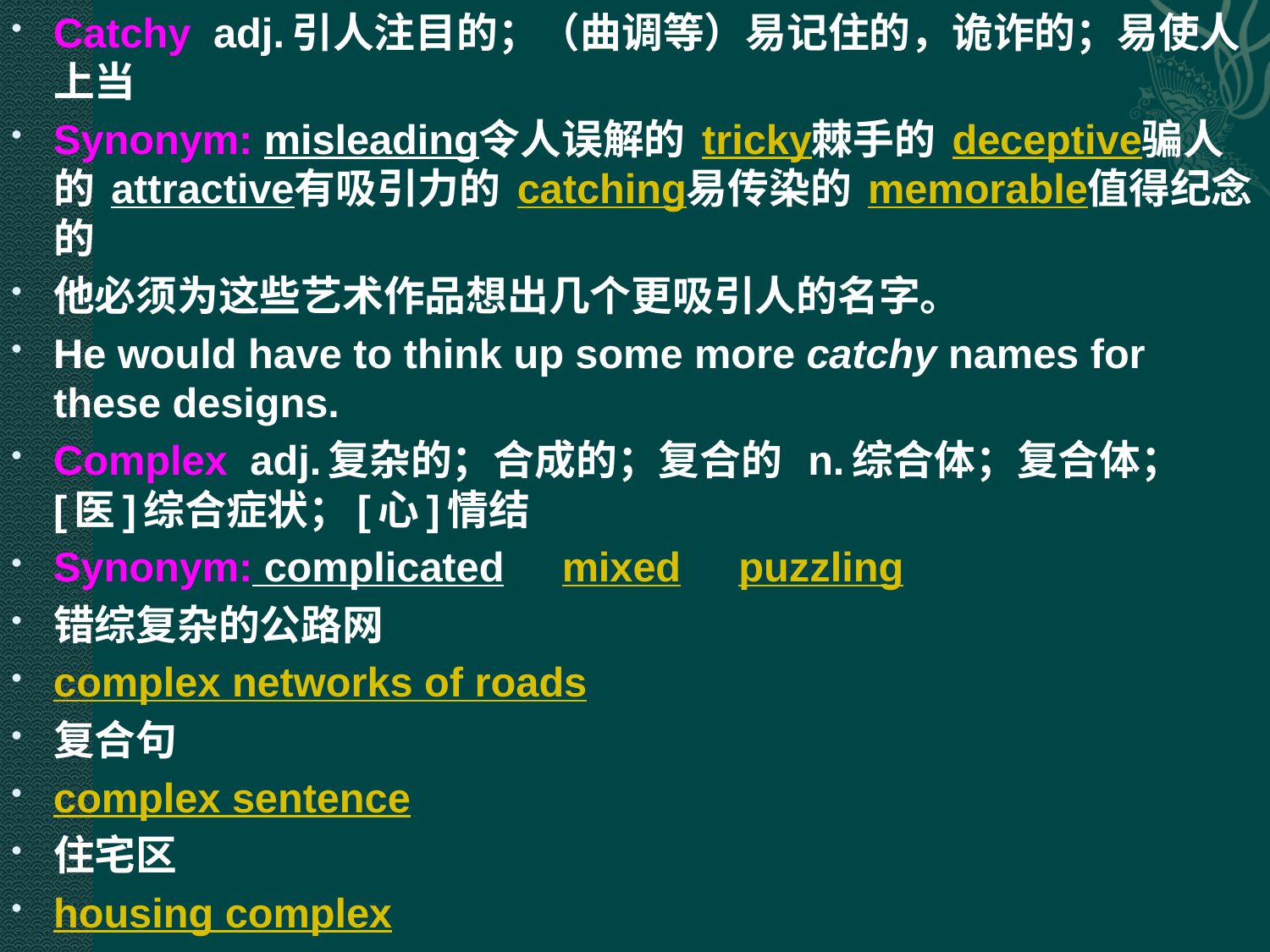

Catchy  adj.引人注目的；（曲调等）易记住的，诡诈的；易使人上当
Synonym: misleading令人误解的 tricky棘手的 deceptive骗人的 attractive有吸引力的 catching易传染的 memorable值得纪念的
他必须为这些艺术作品想出几个更吸引人的名字。
He would have to think up some more catchy names for these designs.
Complex  adj.复杂的；合成的；复合的  n.综合体；复合体；[医]综合症状；[心]情结
Synonym: complicated　 mixed　 puzzling
错综复杂的公路网
complex networks of roads
复合句
complex sentence
住宅区
housing complex